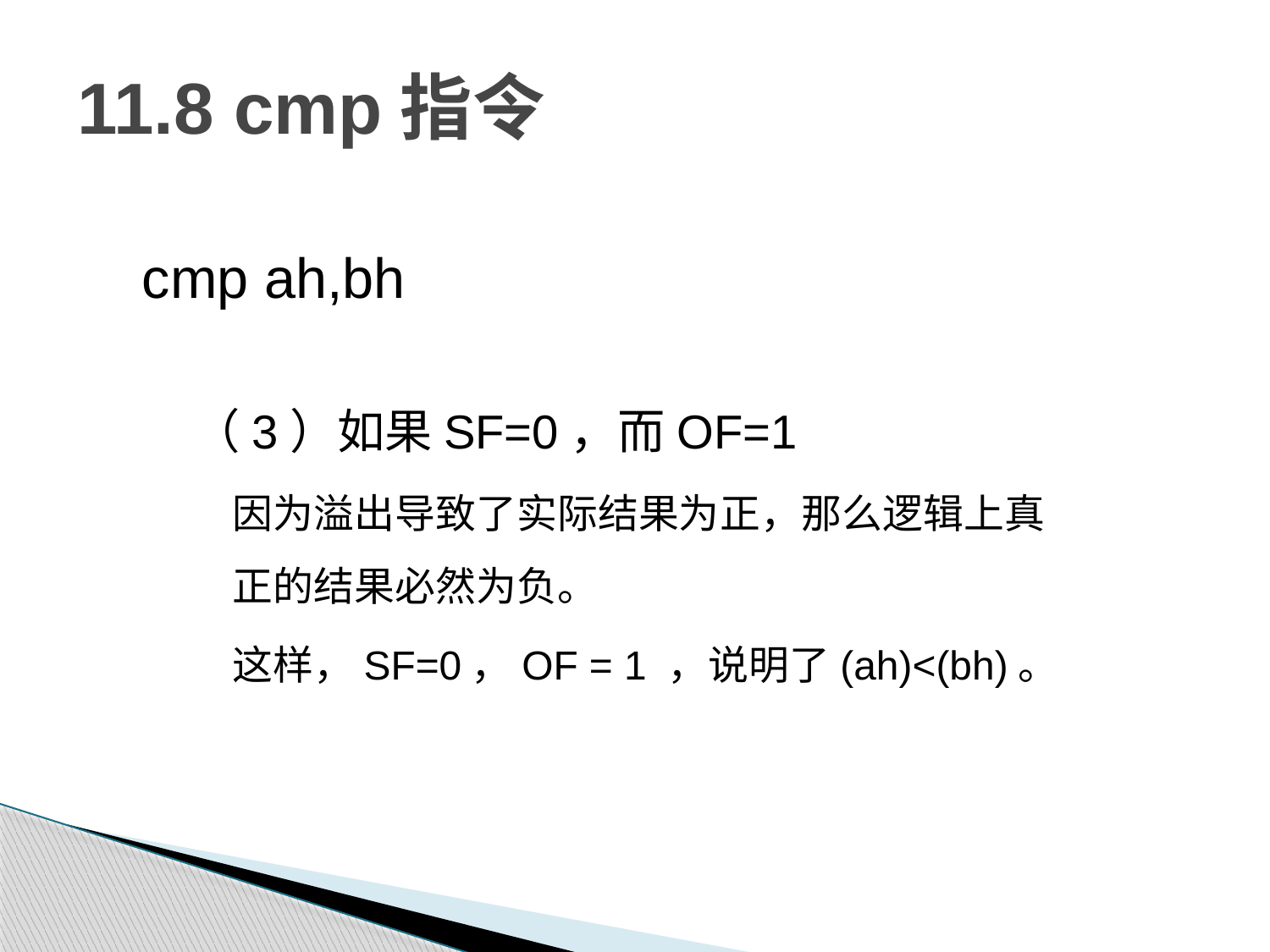

# 11.8 cmp指令
cmp ah,bh
（3）如果SF=0，而OF=1
因为溢出导致了实际结果为正，那么逻辑上真正的结果必然为负。
这样，SF=0，OF = 1 ，说明了(ah)<(bh)。